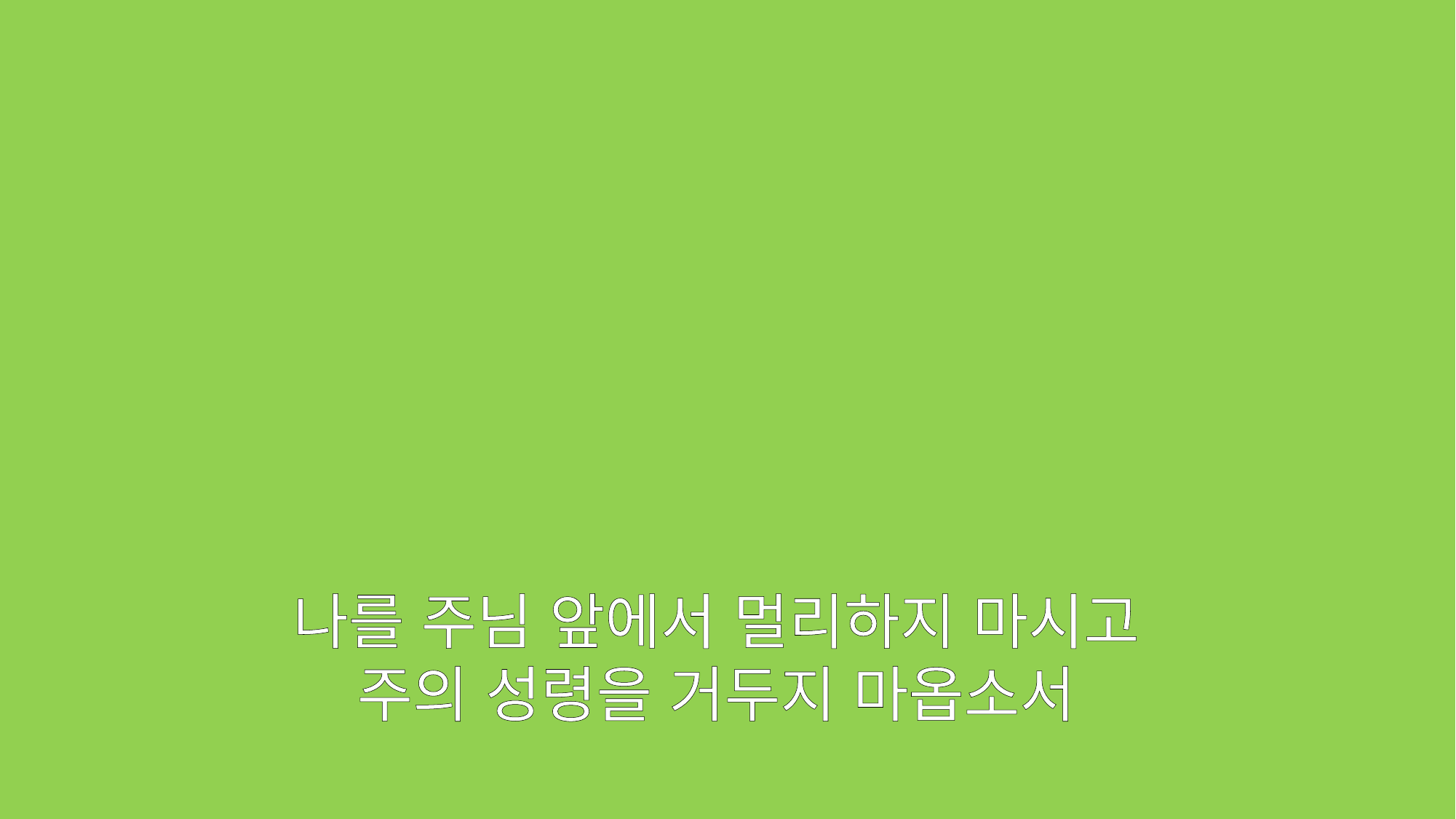

나를 주님 앞에서 멀리하지 마시고
주의 성령을 거두지 마옵소서